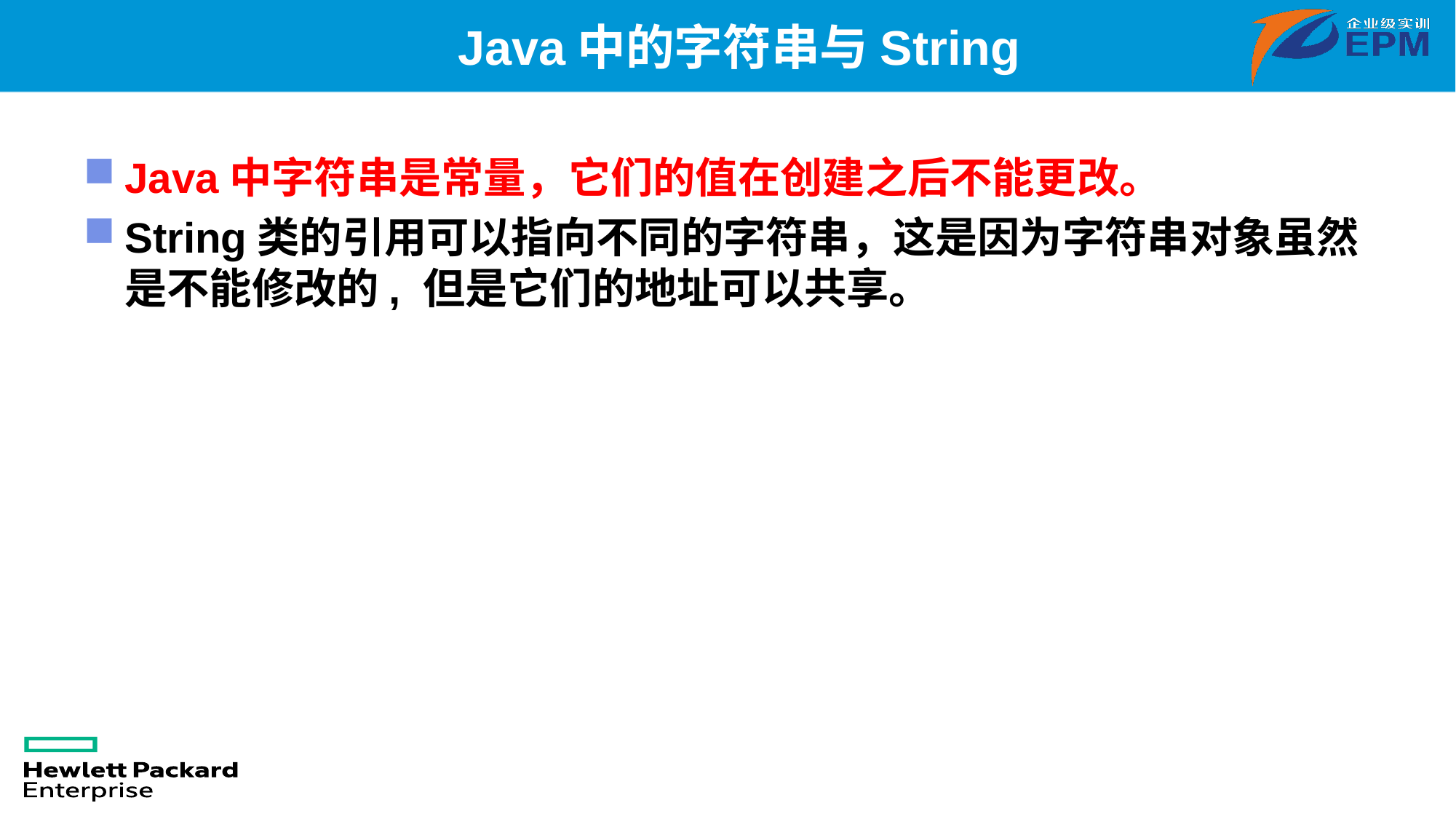

# Java中的字符串与String
Java中字符串是常量，它们的值在创建之后不能更改。
String类的引用可以指向不同的字符串，这是因为字符串对象虽然是不能修改的, 但是它们的地址可以共享。